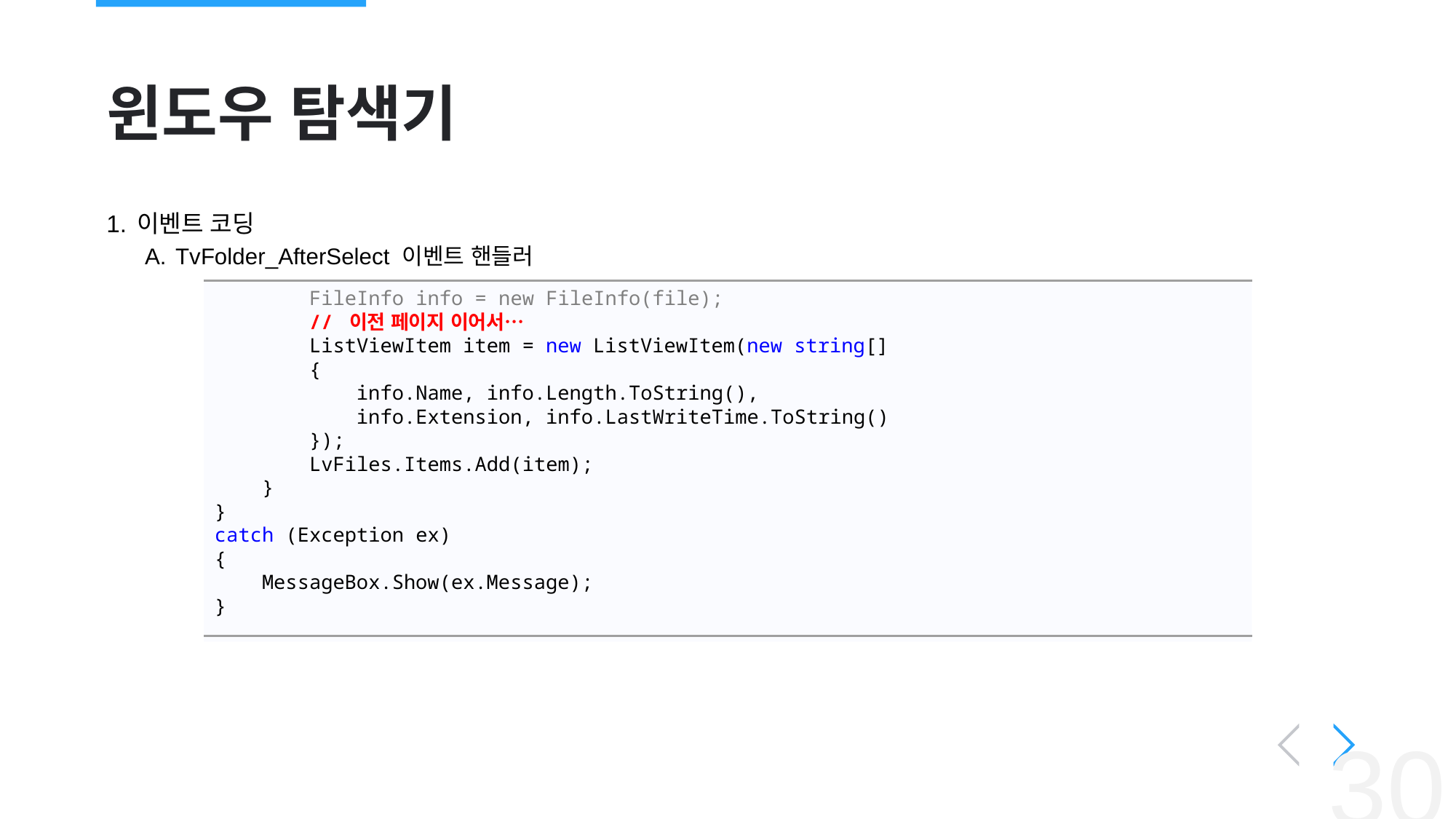

# 윈도우 탐색기
이벤트 코딩
TvFolder_AfterSelect 이벤트 핸들러

        FileInfo info = new FileInfo(file);
        // 이전 페이지 이어서…
        ListViewItem item = new ListViewItem(new string[]
        {
            info.Name, info.Length.ToString(),
            info.Extension, info.LastWriteTime.ToString()
        });
        LvFiles.Items.Add(item);
    }
}
catch (Exception ex)
{
    MessageBox.Show(ex.Message);
}
30